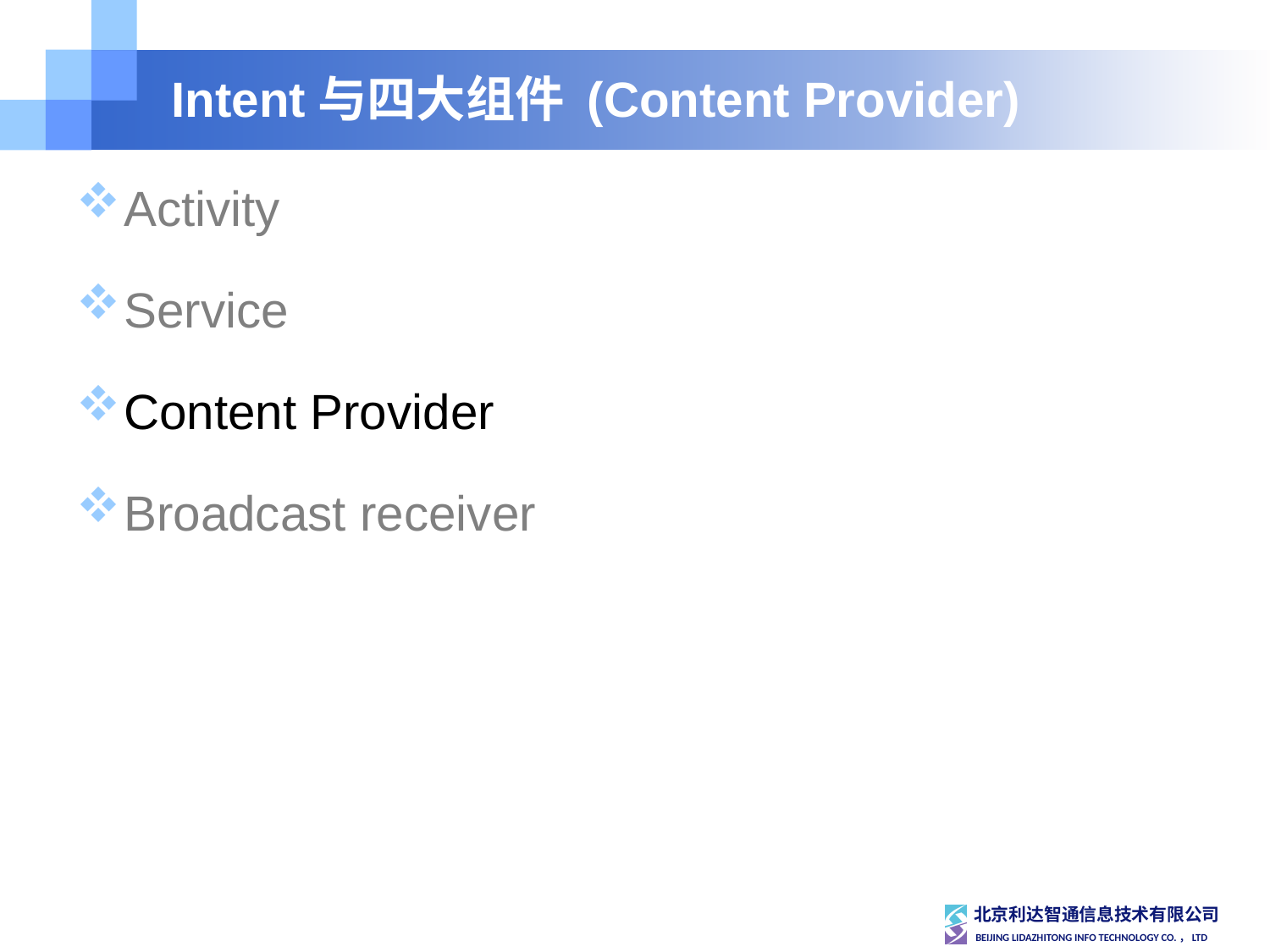

# Intent与四大组件 (Content Provider)
Activity
Service
Content Provider
Broadcast receiver